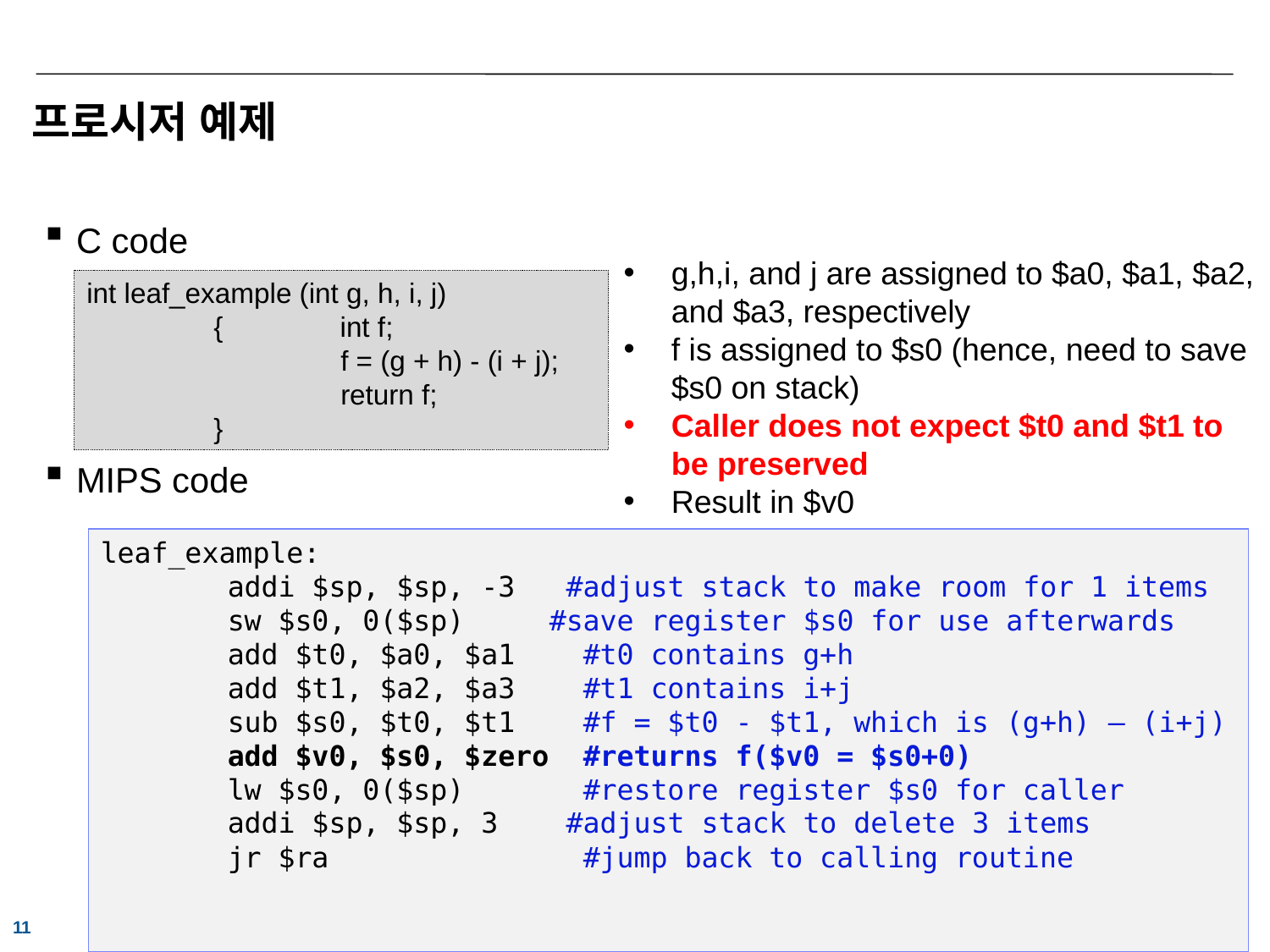

# 프로시저 예제
C code

MIPS code

g,h,i, and j are assigned to $a0, $a1, $a2, and $a3, respectively
f is assigned to $s0 (hence, need to save $s0 on stack)
Caller does not expect $t0 and $t1 to be preserved
Result in $v0
int leaf_example (int g, h, i, j)
	{               int f;
  		f = (g + h) - (i + j);
  		return f;
	}
leaf_example:
	addi $sp, $sp, -3   #adjust stack to make room for 1 items
	sw $s0, 0($sp)	    #save register $s0 for use afterwards
	add $t0, $a0, $a1    #t0 contains g+h
	add $t1, $a2, $a3    #t1 contains i+j
	sub $s0, $t0, $t1    #f = $t0 - $t1, which is (g+h) – (i+j)
	add $v0, $s0, $zero  #returns f($v0 = $s0+0)
	lw $s0, 0($sp)       #restore register $s0 for caller
	addi $sp, $sp, 3    #adjust stack to delete 3 items
	jr $ra               #jump back to calling routine
11